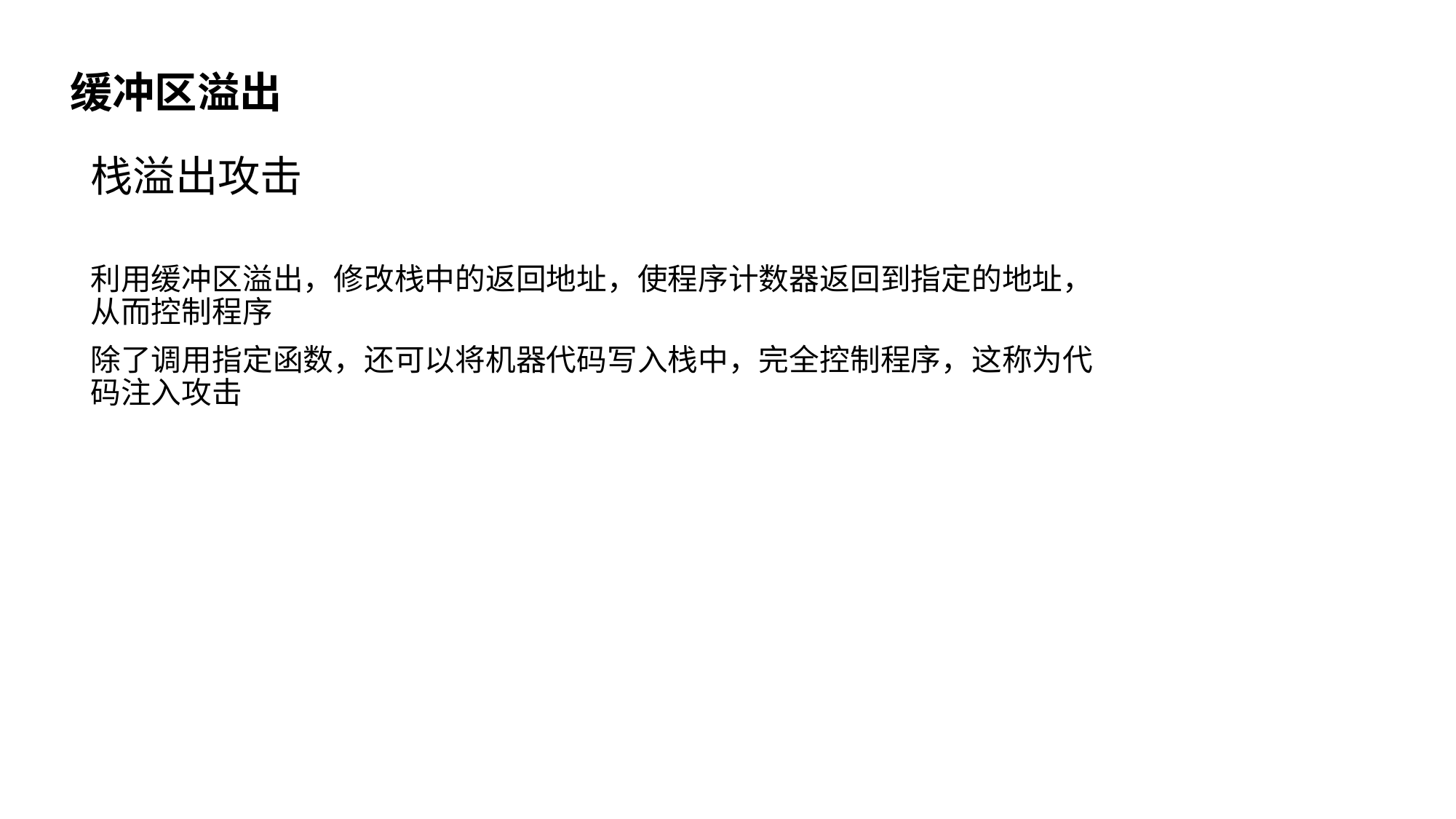

缓冲区溢出
栈溢出攻击

利用缓冲区溢出，修改栈中的返回地址，使程序计数器返回到指定的地址，从而控制程序
除了调用指定函数，还可以将机器代码写入栈中，完全控制程序，这称为代码注入攻击